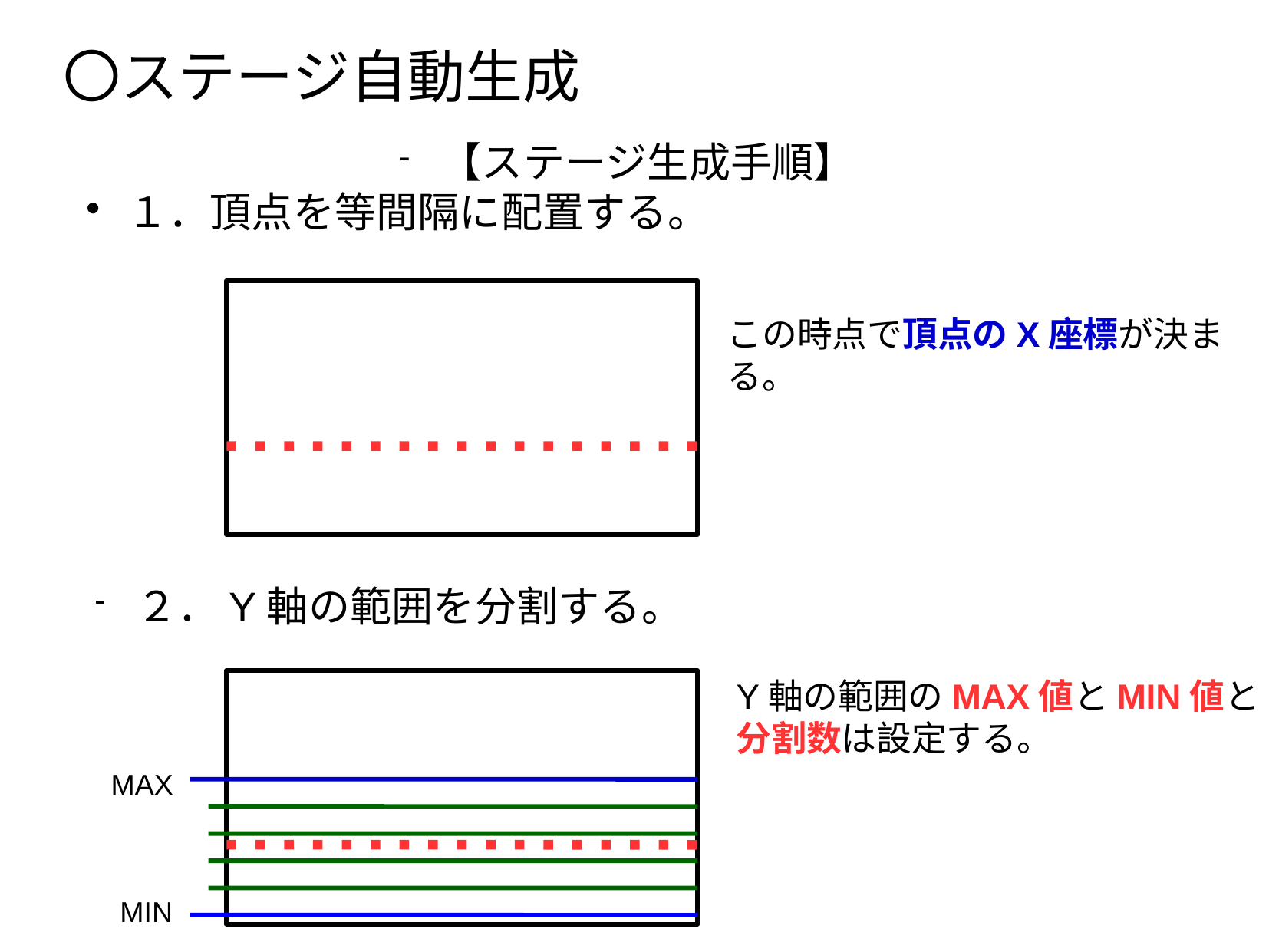

〇ステージ自動生成
【ステージ生成手順】
１．頂点を等間隔に配置する。

この時点で頂点のX座標が決まる。

２．Y軸の範囲を分割する。
Y軸の範囲のMAX値とMIN値と
分割数は設定する。

MAX

MIN